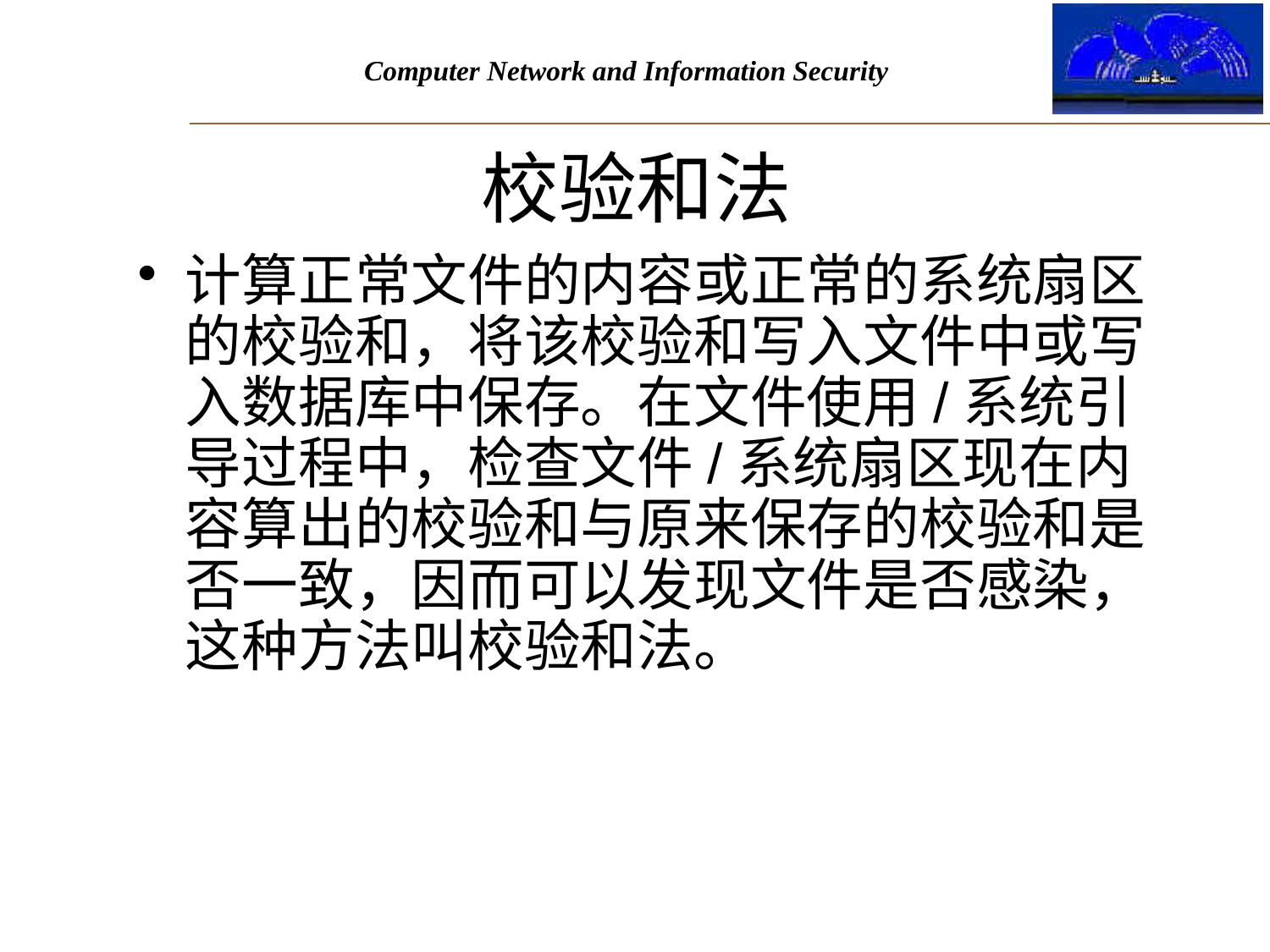

# 校验和法
计算正常文件的内容或正常的系统扇区的校验和，将该校验和写入文件中或写入数据库中保存。在文件使用/系统引导过程中，检查文件/系统扇区现在内容算出的校验和与原来保存的校验和是否一致，因而可以发现文件是否感染，这种方法叫校验和法。